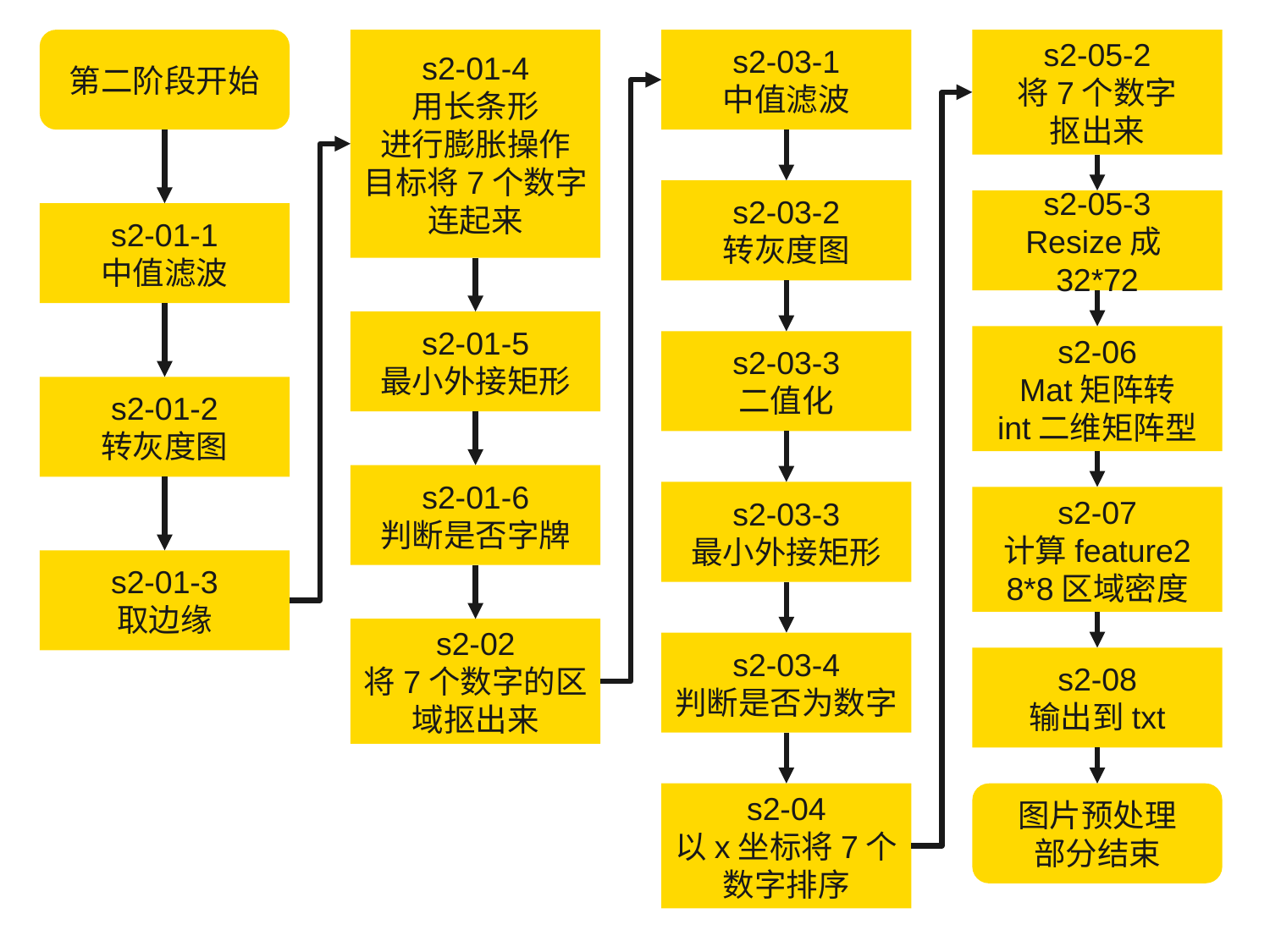

第二阶段开始
s2-01-1
中值滤波
s2-01-2
转灰度图
s2-01-3
取边缘
s2-01-4
用长条形
进行膨胀操作
目标将7个数字连起来
s2-03-1
中值滤波
s2-05-2
将7个数字
抠出来
s2-03-2
转灰度图
s2-05-3
Resize成32*72
s2-01-5
最小外接矩形
s2-06
Mat矩阵转
int二维矩阵型
s2-03-3
二值化
s2-01-6
判断是否字牌
s2-03-3
最小外接矩形
s2-07
计算feature2
8*8区域密度
s2-02
将7个数字的区域抠出来
s2-03-4
判断是否为数字
s2-08
输出到txt
s2-04
以x坐标将7个数字排序
图片预处理
部分结束